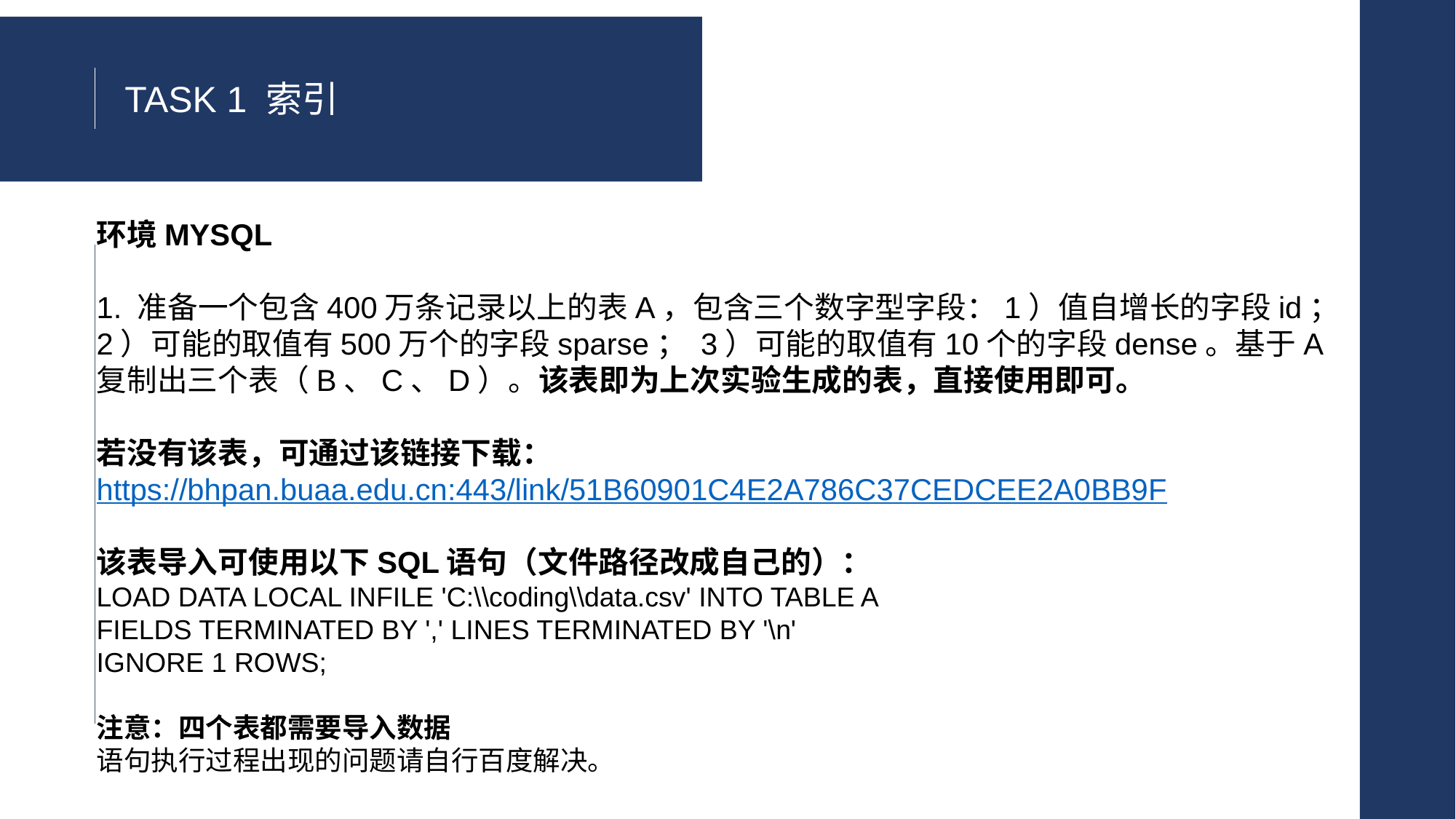

TASK 1 索引
环境MYSQL

1. 准备一个包含400万条记录以上的表A，包含三个数字型字段：1）值自增长的字段id； 2）可能的取值有500万个的字段sparse； 3）可能的取值有10个的字段dense。基于A复制出三个表（B、C、D）。该表即为上次实验生成的表，直接使用即可。

若没有该表，可通过该链接下载：
https://bhpan.buaa.edu.cn:443/link/51B60901C4E2A786C37CEDCEE2A0BB9F

该表导入可使用以下SQL语句（文件路径改成自己的）：
LOAD DATA LOCAL INFILE 'C:\\coding\\data.csv' INTO TABLE A
FIELDS TERMINATED BY ',' LINES TERMINATED BY '\n'
IGNORE 1 ROWS;

注意：四个表都需要导入数据
语句执行过程出现的问题请自行百度解决。